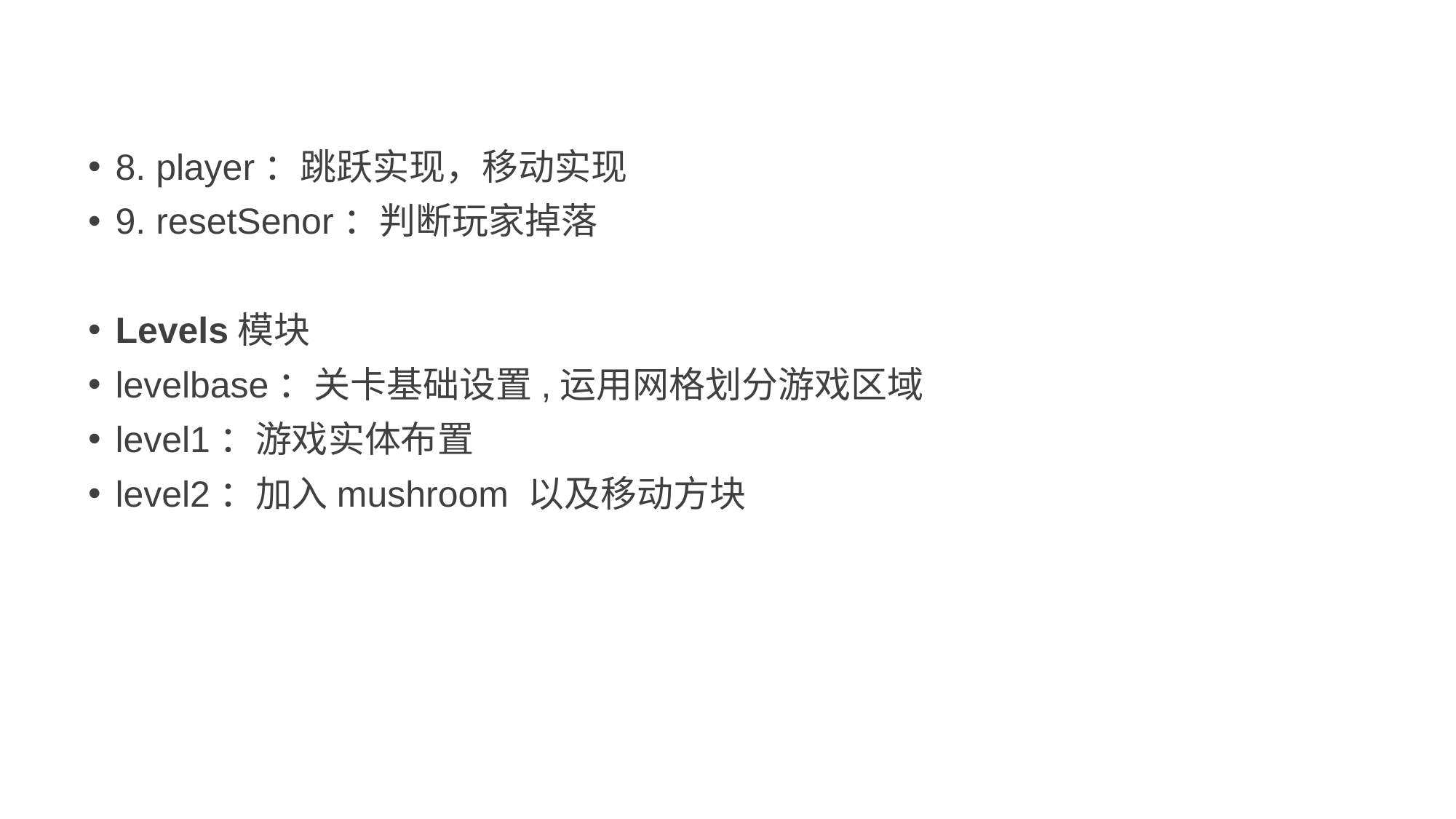

8. player：跳跃实现，移动实现
9. resetSenor：判断玩家掉落

Levels模块
levelbase：关卡基础设置,运用网格划分游戏区域
level1：游戏实体布置
level2：加入mushroom 以及移动方块